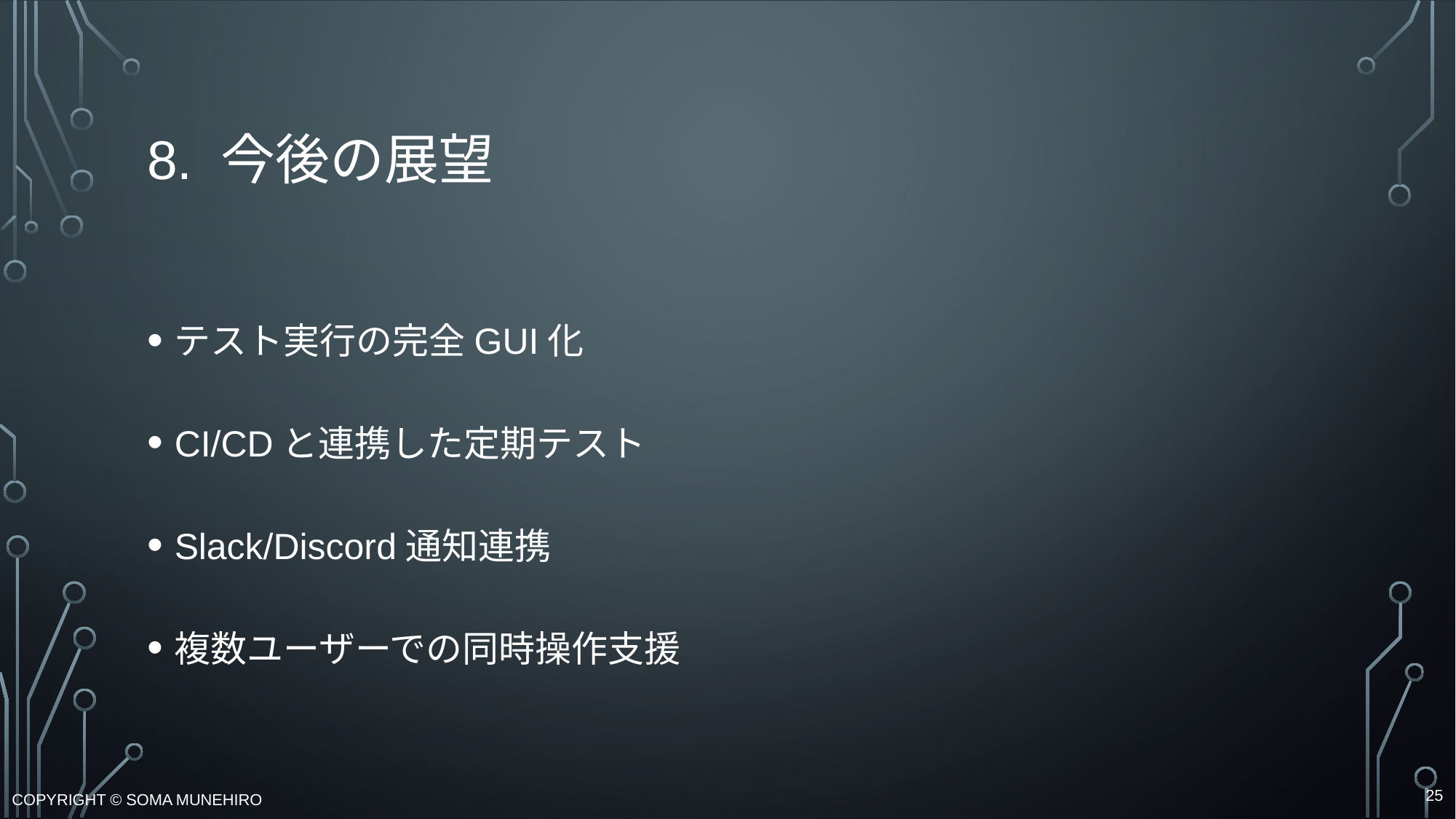

# 8. 今後の展望
テスト実行の完全GUI化
CI/CDと連携した定期テスト
Slack/Discord通知連携
複数ユーザーでの同時操作支援
25
Copyright © Soma Munehiro